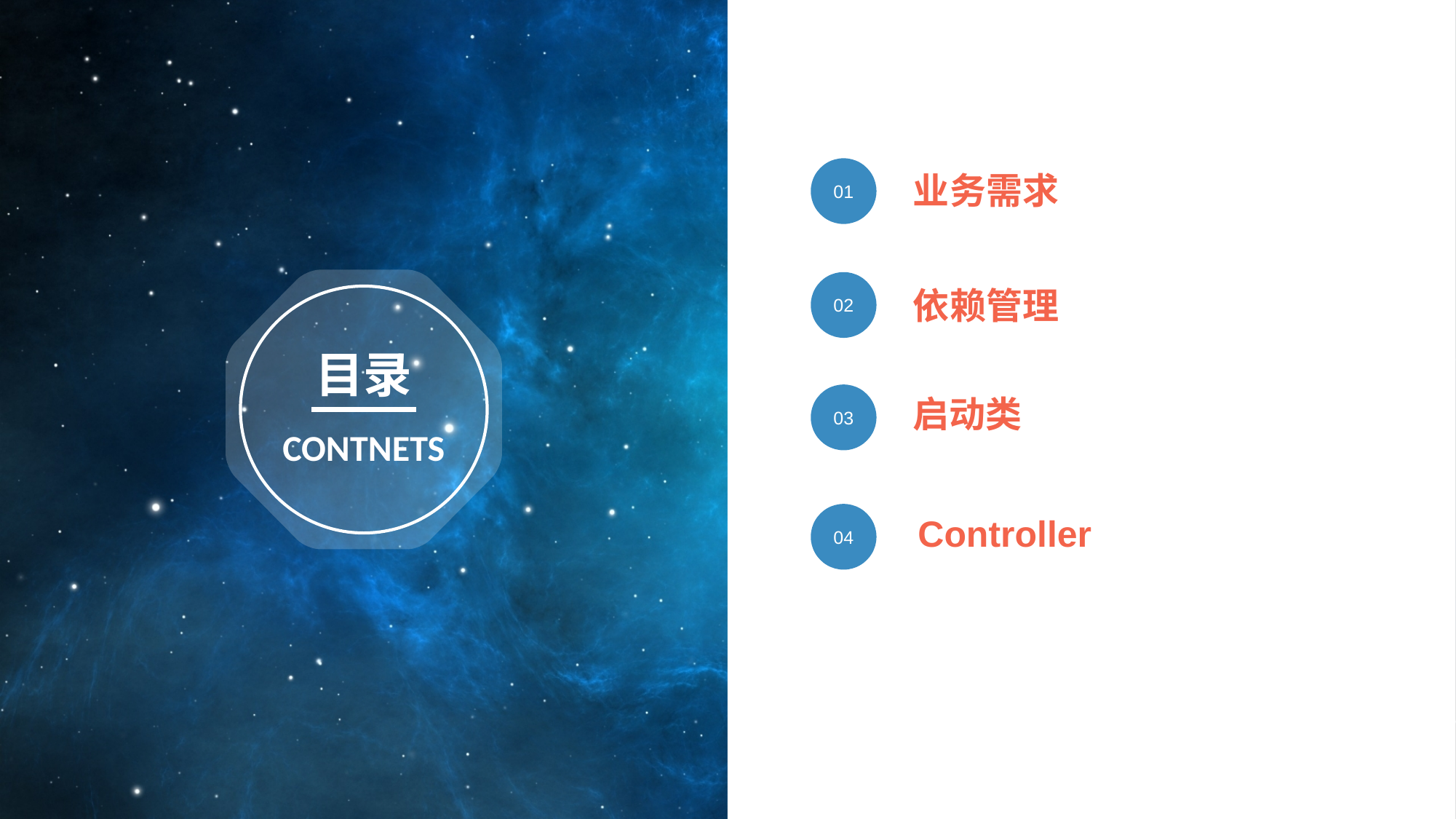

01
业务需求

02
依赖管理

目录
03
启动类
CONTNETS

04
Controller